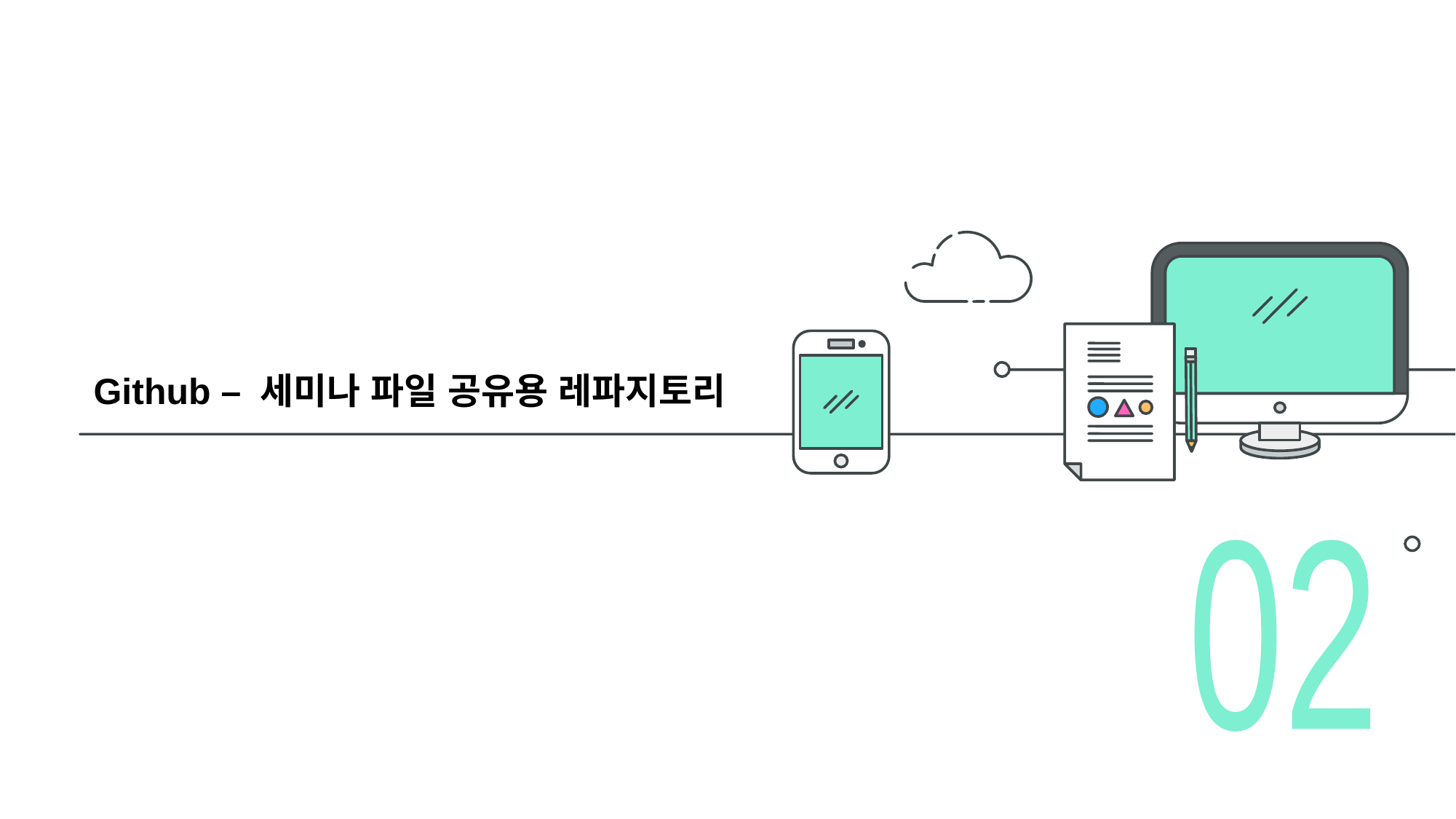

# Github – 세미나 파일 공유용 레파지토리

02